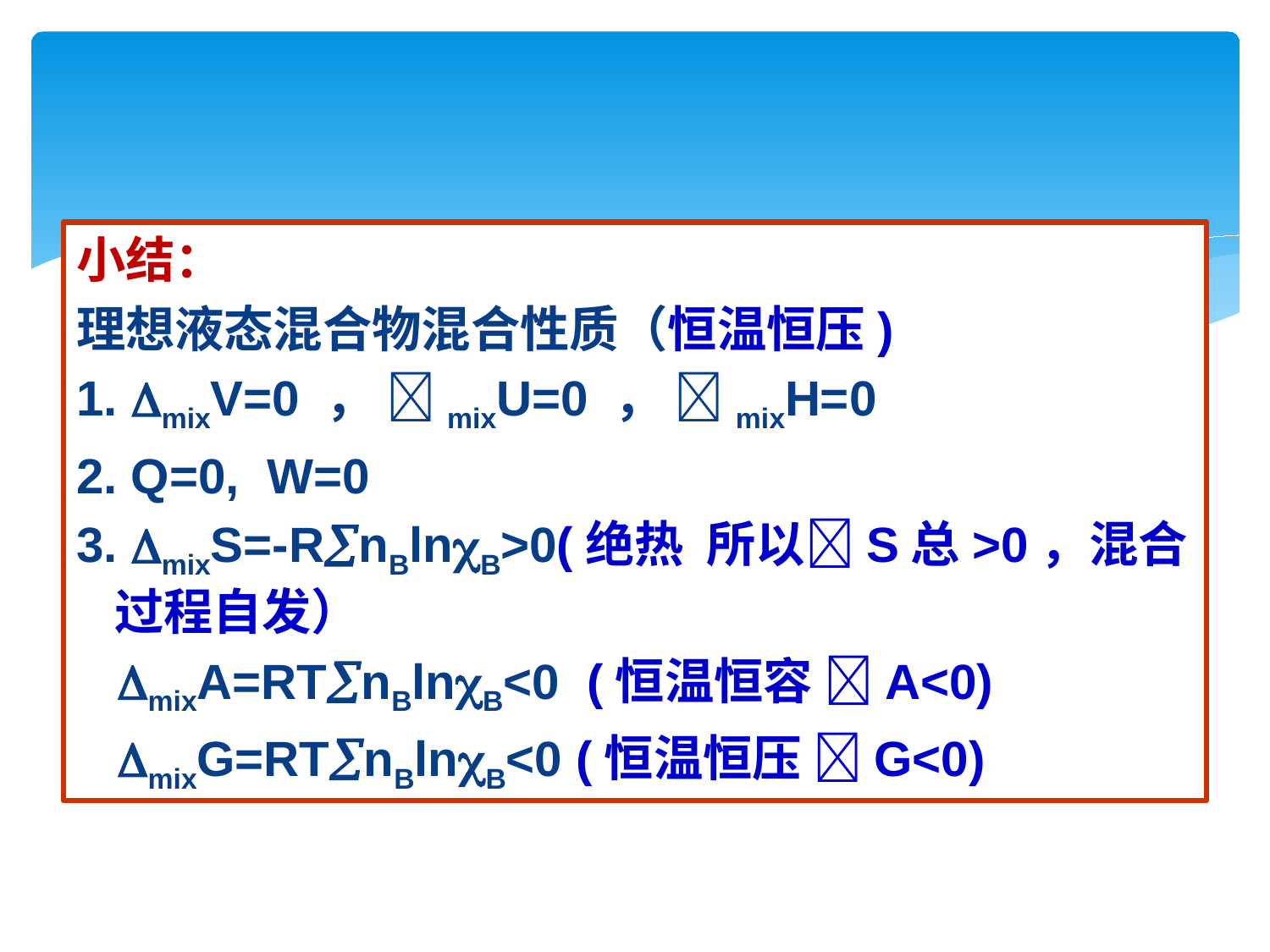

小结：
理想液态混合物混合性质（恒温恒压)
1. ΔmixV=0 ， ΔmixU=0 ， ΔmixH=0
2. Q=0,  W=0
3. ΔmixS=-R∑nBlnχB>0(绝热  所以ΔS总>0，混合过程自发）
   ΔmixA=RT∑nBlnχB<0  (恒温恒容 ΔA<0)
   ΔmixG=RT∑nBlnχB<0 (恒温恒压 ΔG<0)